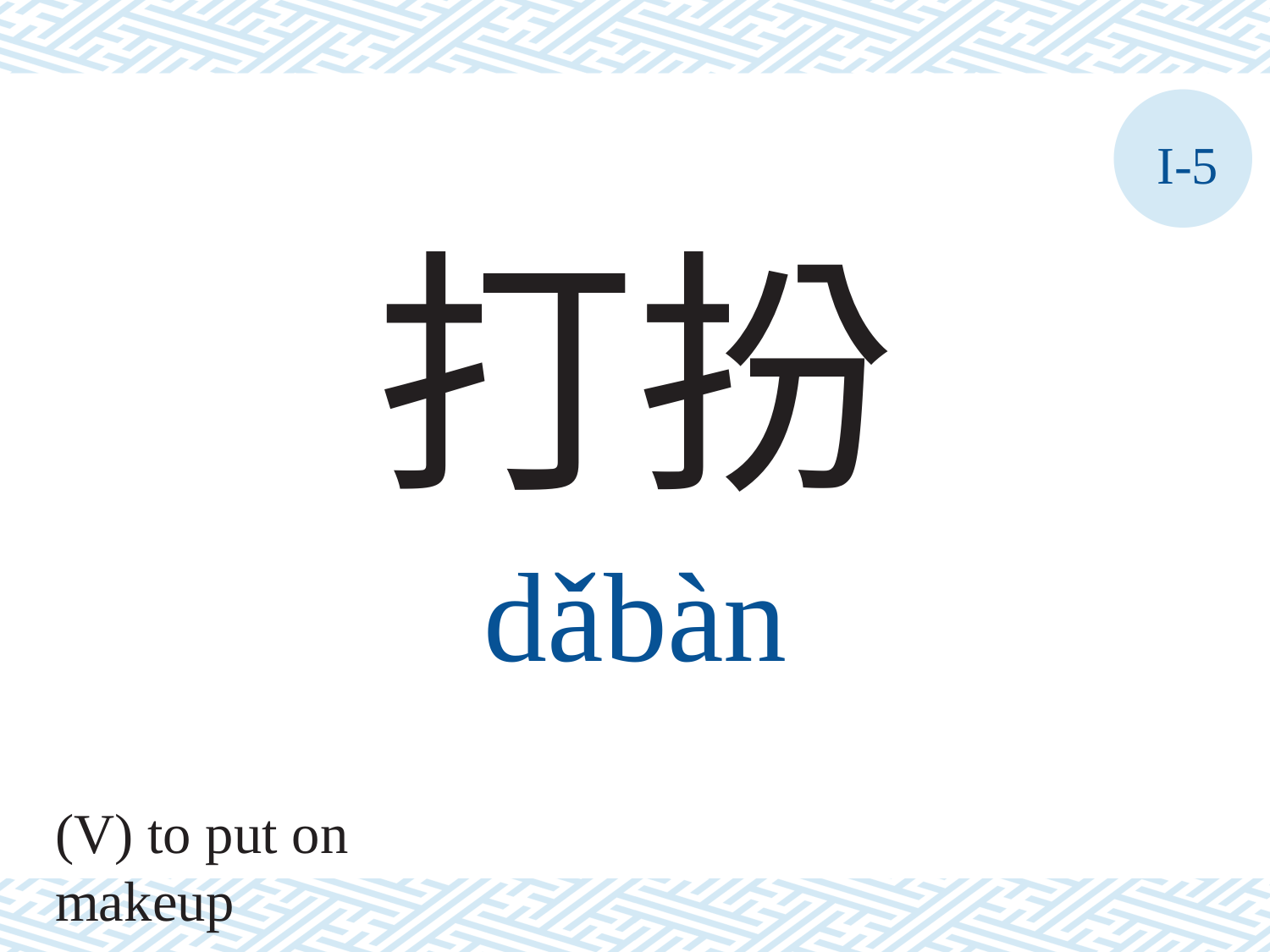

I-5
打扮
dǎbàn
(V) to put on makeup